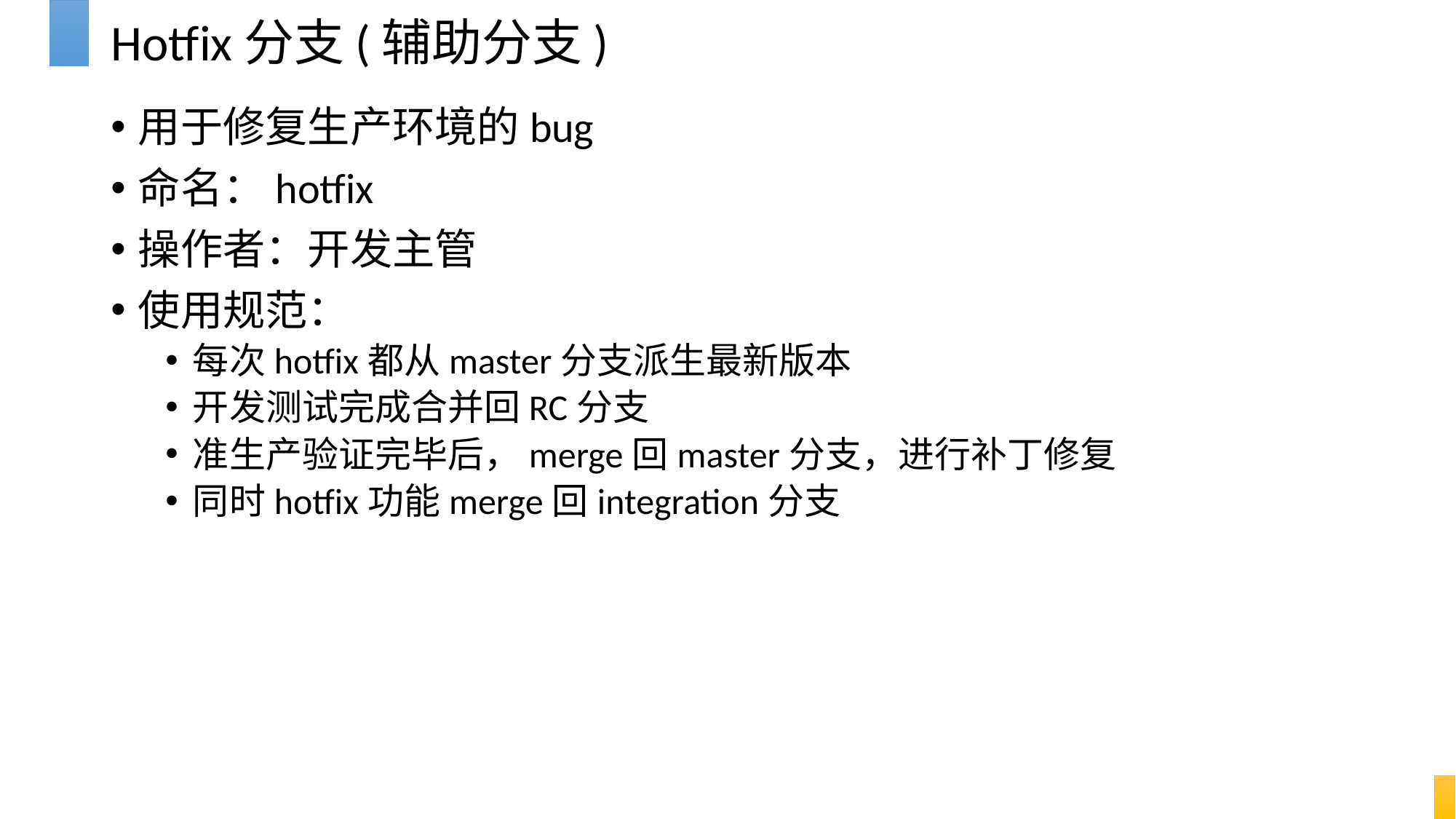

# Hotfix分支(辅助分支)
用于修复生产环境的bug
命名：hotfix
操作者：开发主管
使用规范：
每次hotfix都从master分支派生最新版本
开发测试完成合并回RC分支
准生产验证完毕后，merge回master分支，进行补丁修复
同时hotfix功能merge回integration分支